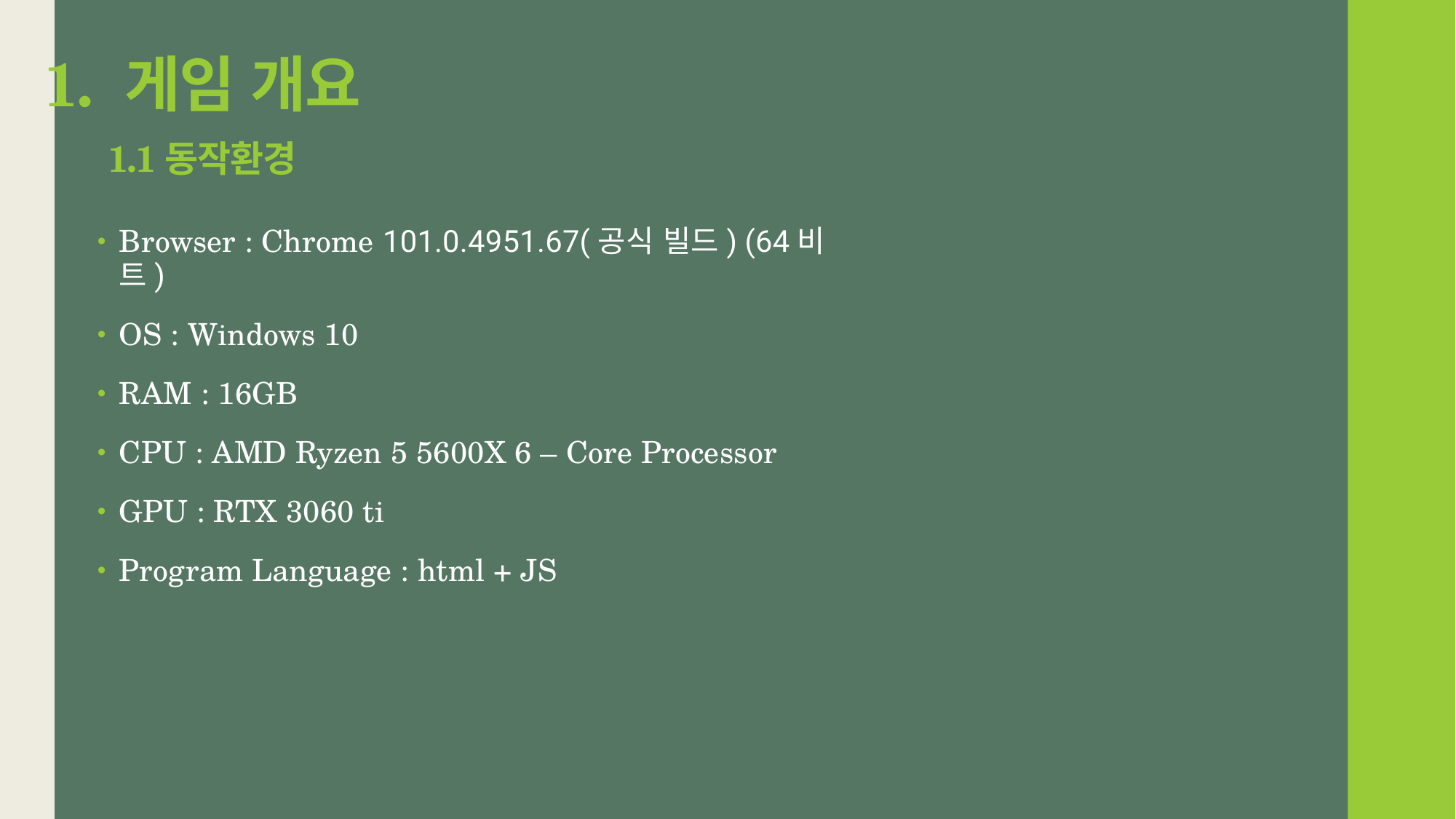

# 1. 게임 개요 1.1동작환경
Browser : Chrome 101.0.4951.67(공식 빌드) (64비트)
OS : Windows 10
RAM : 16GB
CPU : AMD Ryzen 5 5600X 6 – Core Processor
GPU : RTX 3060 ti
Program Language : html + JS